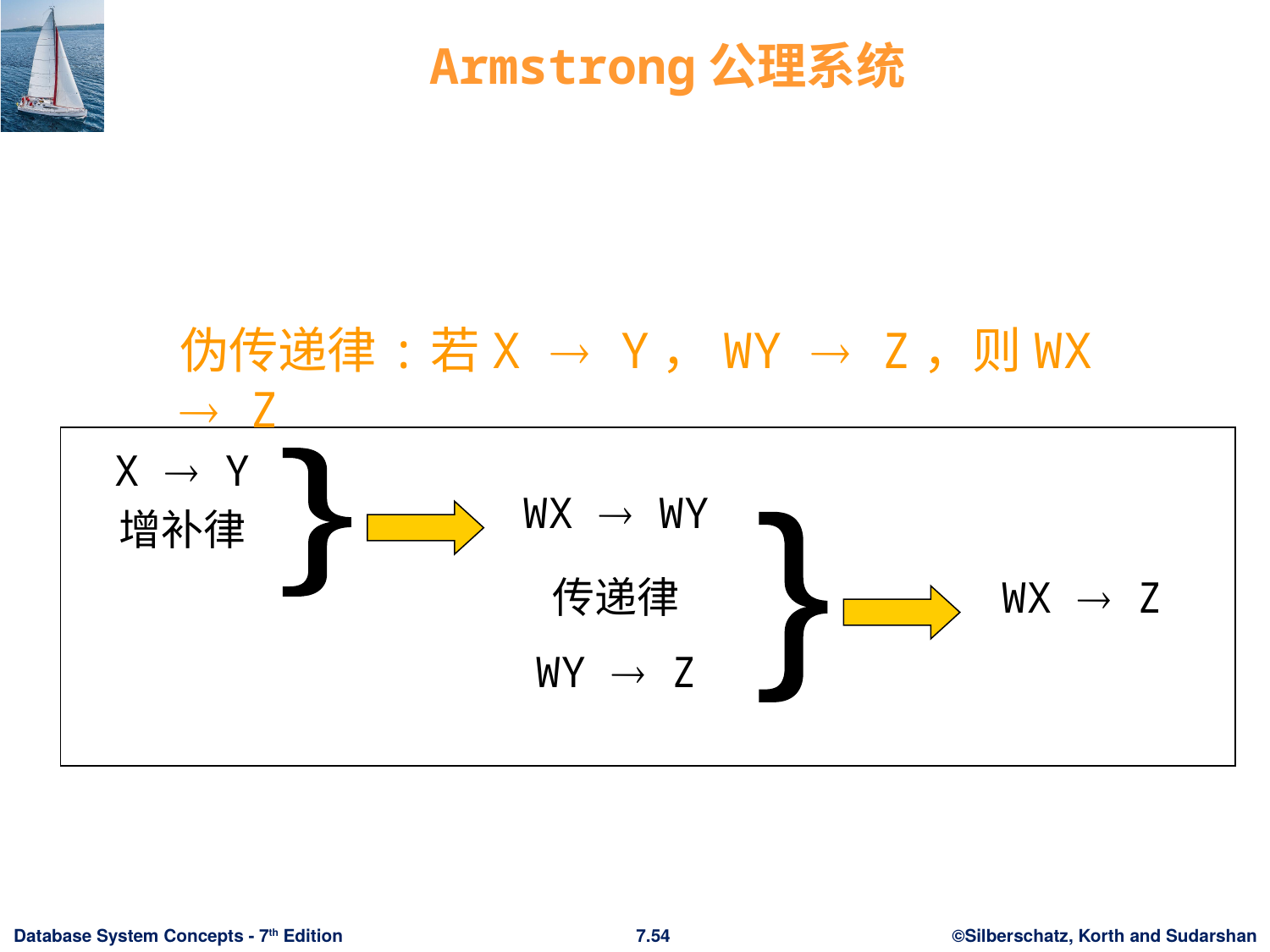

# Armstrong公理系统
伪传递律:若X → Y，WY → Z，则WX → Z

X → Y
增补律
}
WX → WY

}
传递律
WX → Z

WY → Z